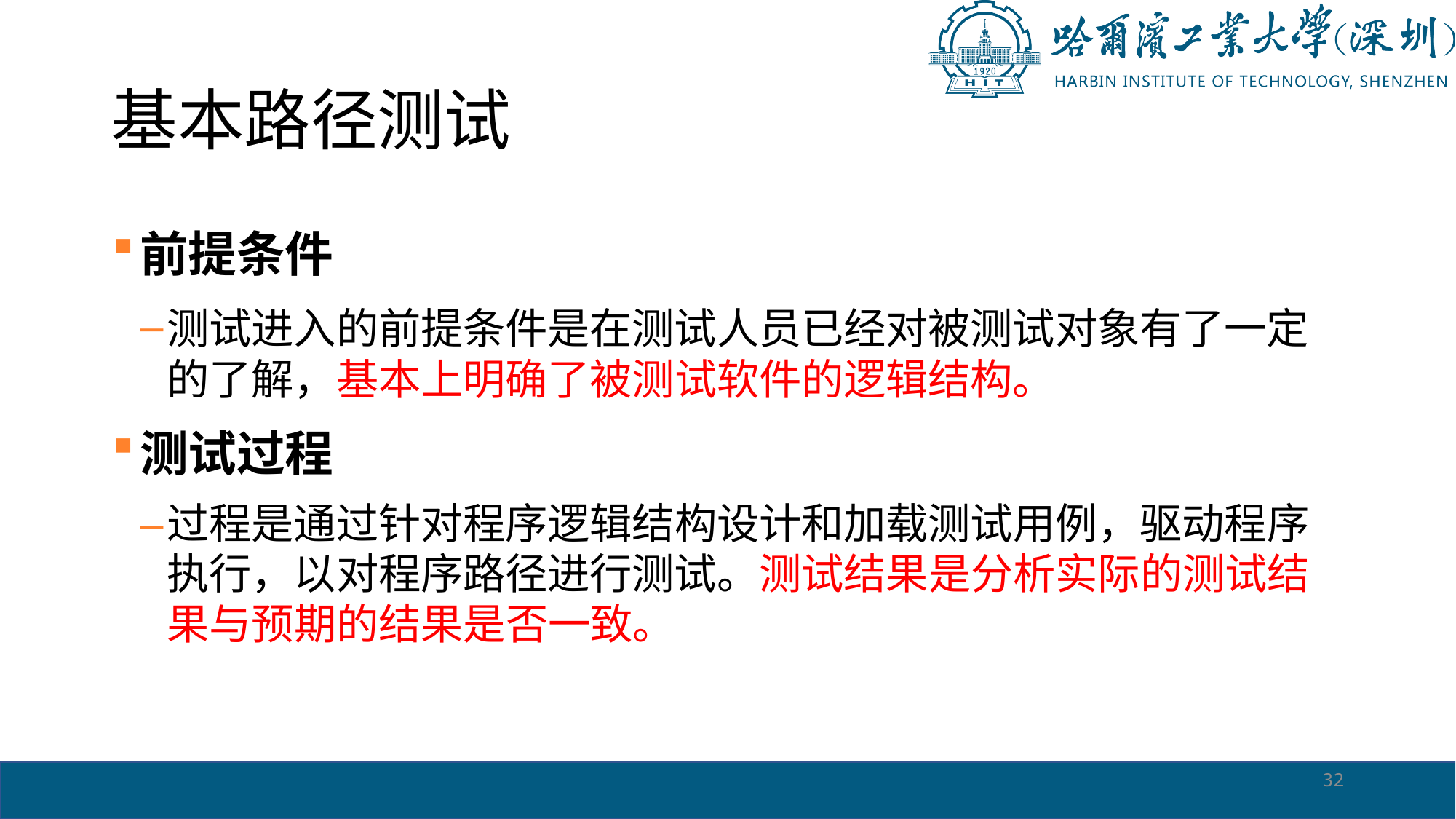

# 基本路径测试
前提条件
测试进入的前提条件是在测试人员已经对被测试对象有了一定的了解，基本上明确了被测试软件的逻辑结构。
测试过程
过程是通过针对程序逻辑结构设计和加载测试用例，驱动程序执行，以对程序路径进行测试。测试结果是分析实际的测试结果与预期的结果是否一致。

32